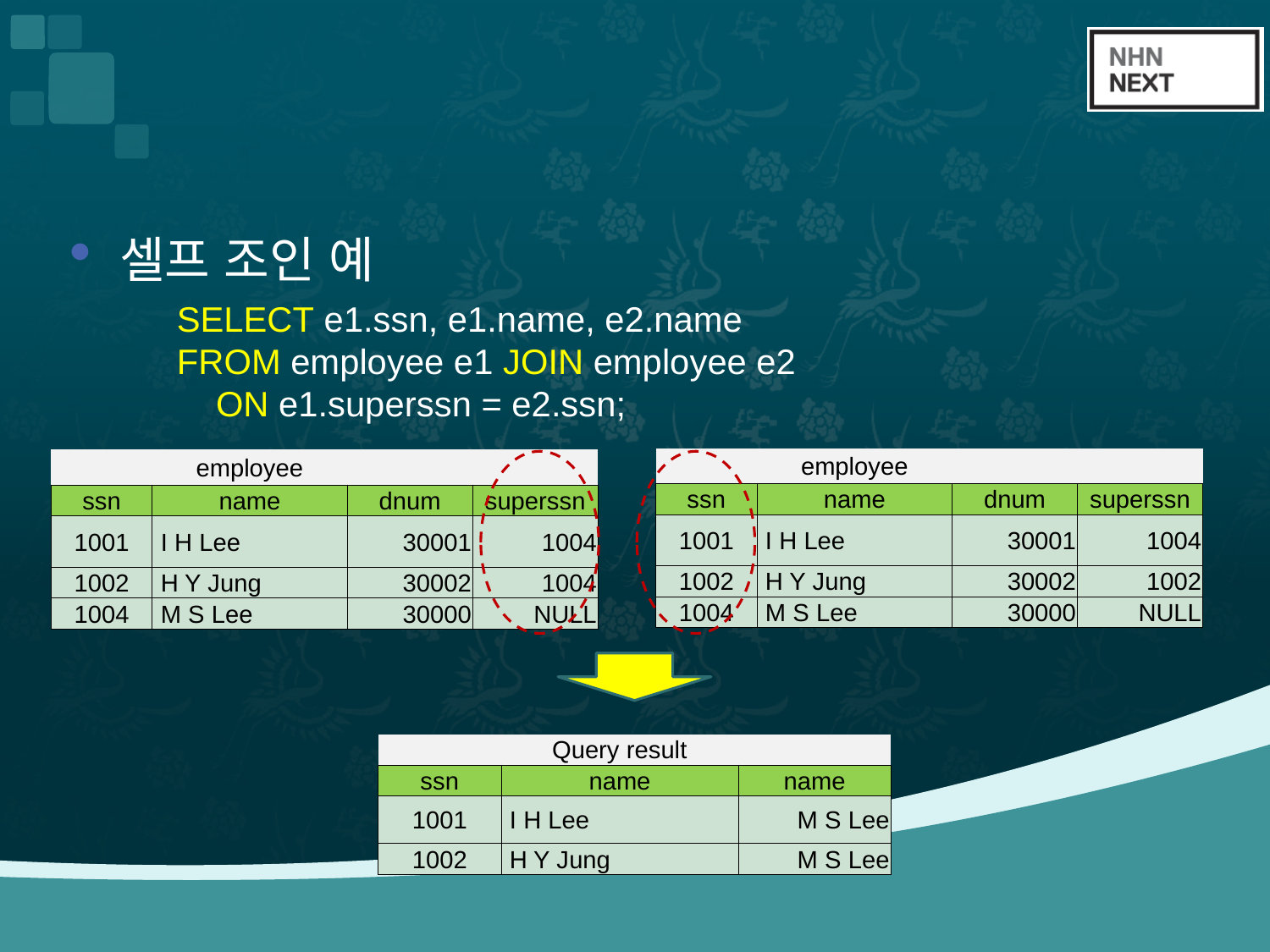

#
셀프 조인 예
SELECT e1.ssn, e1.name, e2.name
FROM employee e1 JOIN employee e2
    ON e1.superssn = e2.ssn;
|  | employee |  |  |
| --- | --- | --- | --- |
| ssn | name | dnum | superssn |
| 1001 | I H Lee | 30001 | 1004 |
| 1002 | H Y Jung | 30002 | 1002 |
| 1004 | M S Lee | 30000 | NULL |
|  | employee |  |  |
| --- | --- | --- | --- |
| ssn | name | dnum | superssn |
| 1001 | I H Lee | 30001 | 1004 |
| 1002 | H Y Jung | 30002 | 1004 |
| 1004 | M S Lee | 30000 | NULL |

|  | Query result |  |
| --- | --- | --- |
| ssn | name | name |
| 1001 | I H Lee | M S Lee |
| 1002 | H Y Jung | M S Lee |